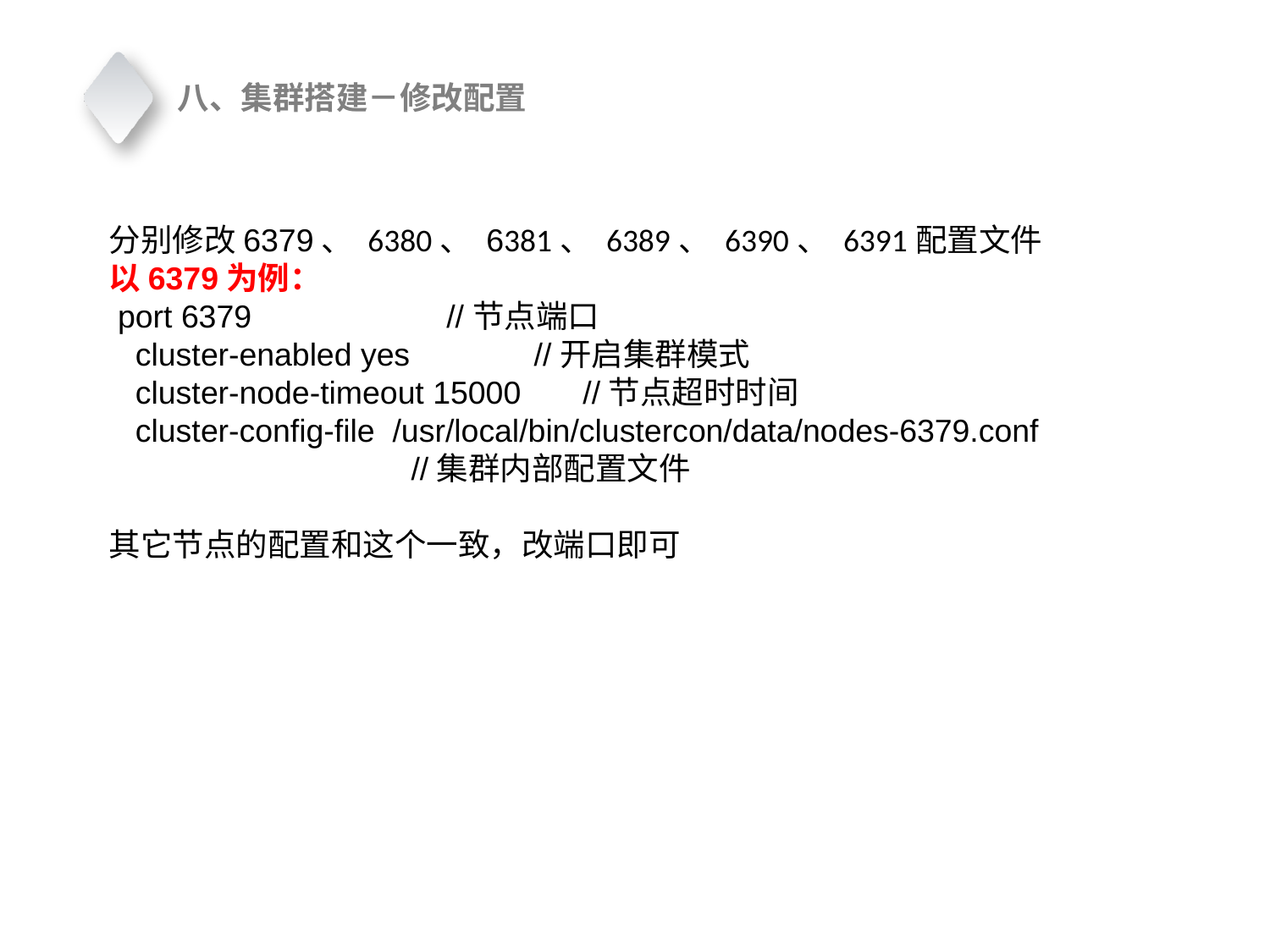

八、集群搭建－修改配置
分别修改6379、 6380、 6381、 6389、 6390、 6391配置文件
以6379为例：
 port 6379                      //节点端口   cluster-enabled yes              //开启集群模式   cluster-node-timeout 15000       //节点超时时间   cluster-config-file  /usr/local/bin/clustercon/data/nodes-6379.conf
                                  //集群内部配置文件
其它节点的配置和这个一致，改端口即可